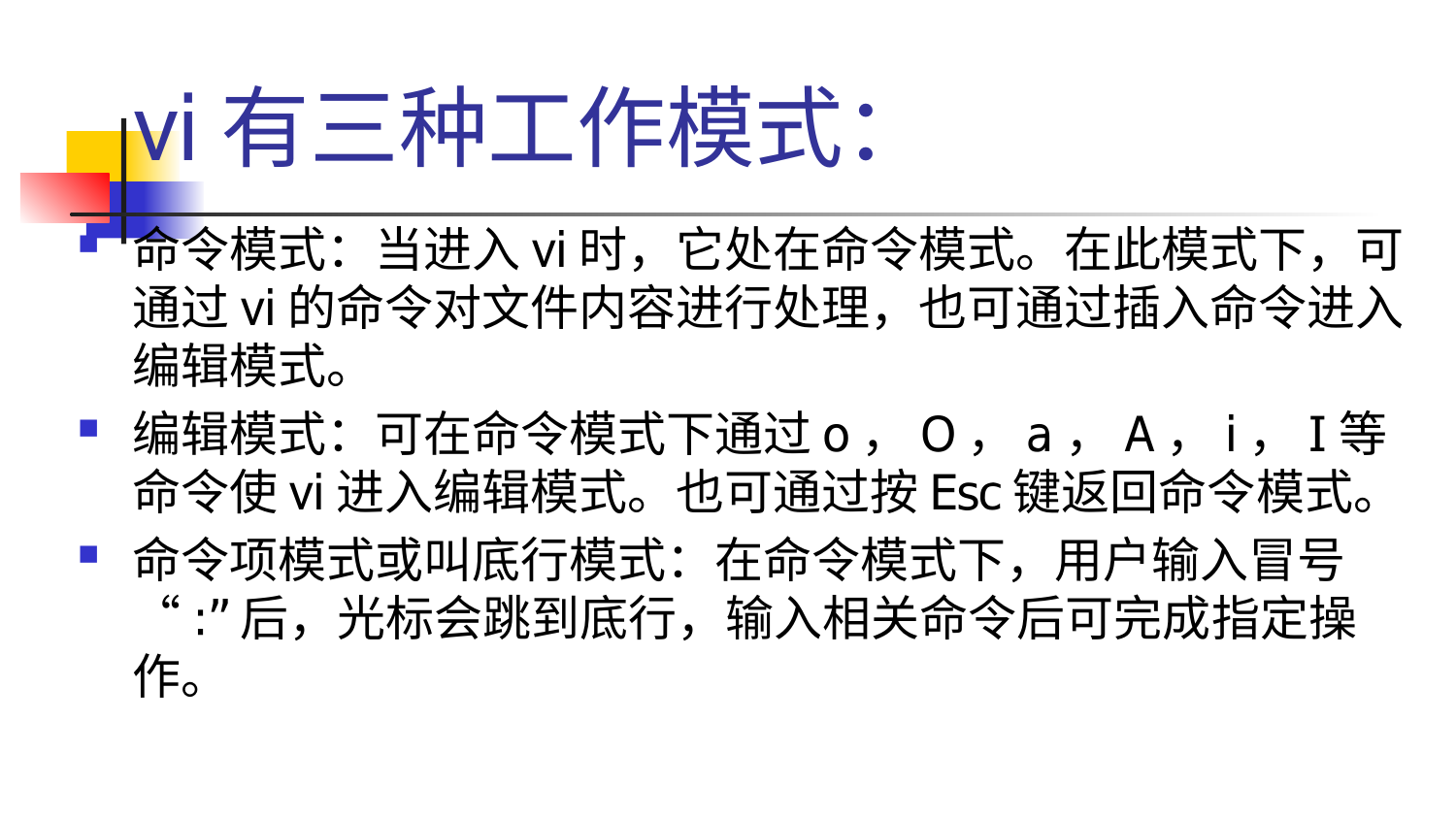

# vi有三种工作模式：
命令模式：当进入vi时，它处在命令模式。在此模式下，可通过vi的命令对文件内容进行处理，也可通过插入命令进入编辑模式。
编辑模式：可在命令模式下通过o，O，a，A，i，I等命令使vi进入编辑模式。也可通过按Esc键返回命令模式。
命令项模式或叫底行模式：在命令模式下，用户输入冒号“:”后，光标会跳到底行，输入相关命令后可完成指定操作。